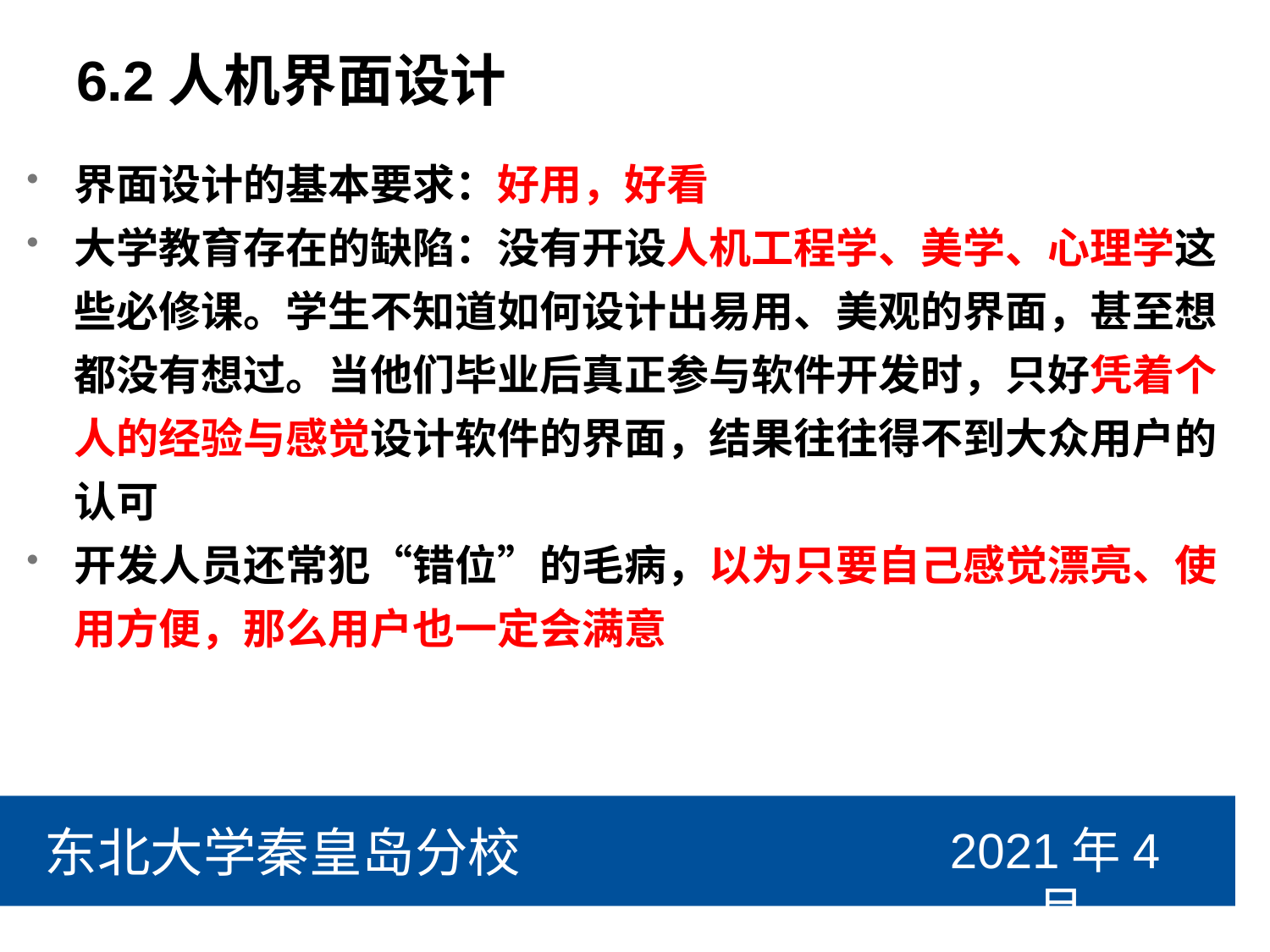

# 6.2人机界面设计
界面设计的基本要求：好用，好看
大学教育存在的缺陷：没有开设人机工程学、美学、心理学这些必修课。学生不知道如何设计出易用、美观的界面，甚至想都没有想过。当他们毕业后真正参与软件开发时，只好凭着个人的经验与感觉设计软件的界面，结果往往得不到大众用户的认可
开发人员还常犯“错位”的毛病，以为只要自己感觉漂亮、使用方便，那么用户也一定会满意